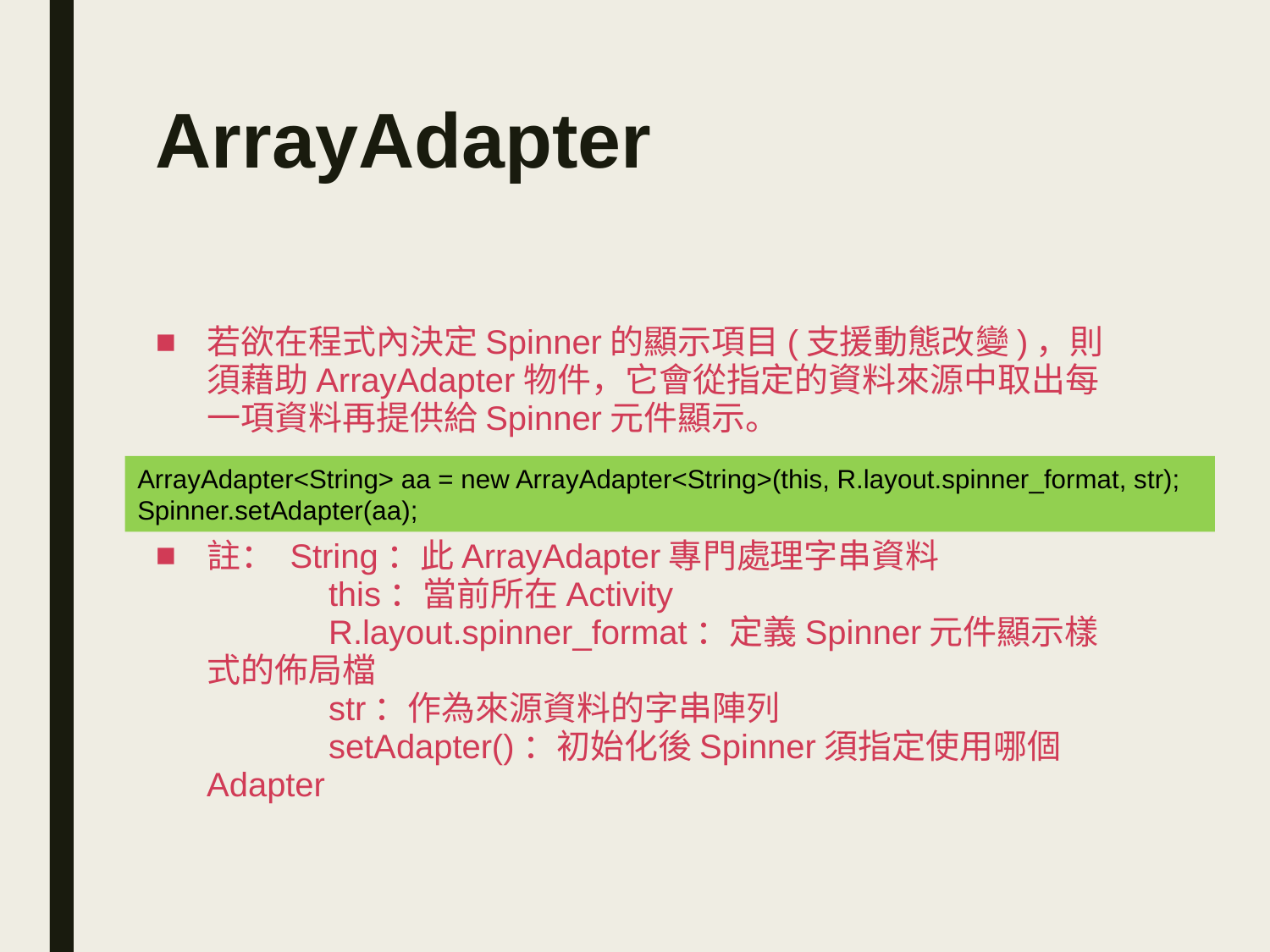

# ArrayAdapter
若欲在程式內決定Spinner的顯示項目(支援動態改變)，則須藉助ArrayAdapter物件，它會從指定的資料來源中取出每一項資料再提供給Spinner元件顯示。
註： String：此ArrayAdapter專門處理字串資料
	this：當前所在Activity
	R.layout.spinner_format：定義Spinner元件顯示樣式的佈局檔
	str：作為來源資料的字串陣列
	setAdapter()：初始化後Spinner須指定使用哪個Adapter
ArrayAdapter<String> aa = new ArrayAdapter<String>(this, R.layout.spinner_format, str);
Spinner.setAdapter(aa);